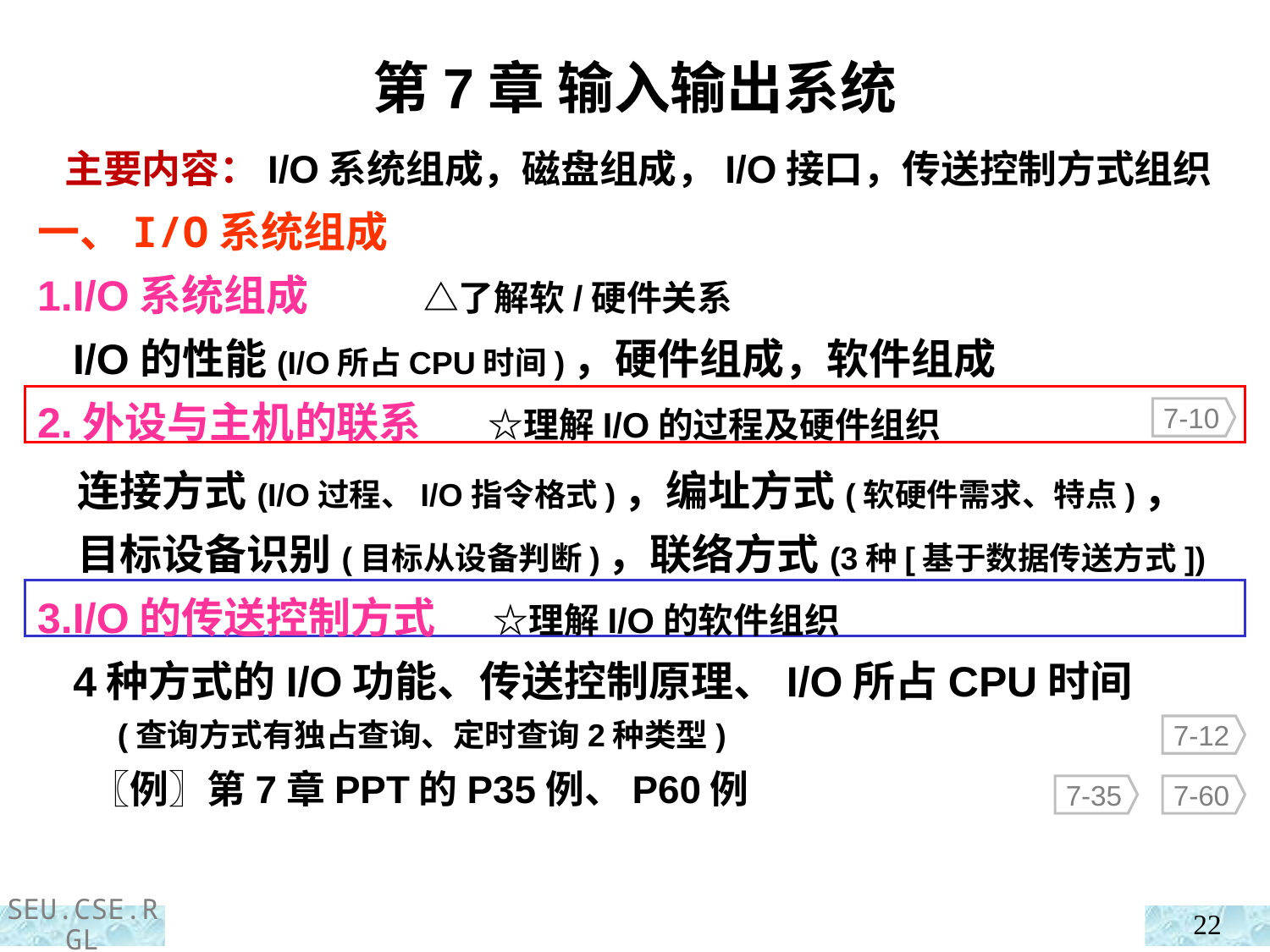

第7章 输入输出系统
  主要内容：I/O系统组成，磁盘组成，I/O接口，传送控制方式组织
一、I/O系统组成
1.I/O系统组成            △了解软/硬件关系
   I/O的性能(I/O所占CPU时间)，硬件组成，软件组成
2.外设与主机的联系       ☆理解I/O的过程及硬件组织

3.I/O的传送控制方式      ☆理解I/O的软件组织

7-10
   连接方式(I/O过程、I/O指令格式)，编址方式(软硬件需求、特点)，
   目标设备识别(目标从设备判断)，联络方式(3种[基于数据传送方式])

   4种方式的I/O功能、传送控制原理、I/O所占CPU时间
         (查询方式有独占查询、定时查询2种类型)
     〖例〗第7章PPT的P35例、P60例
7-12
7-35
7-60
22